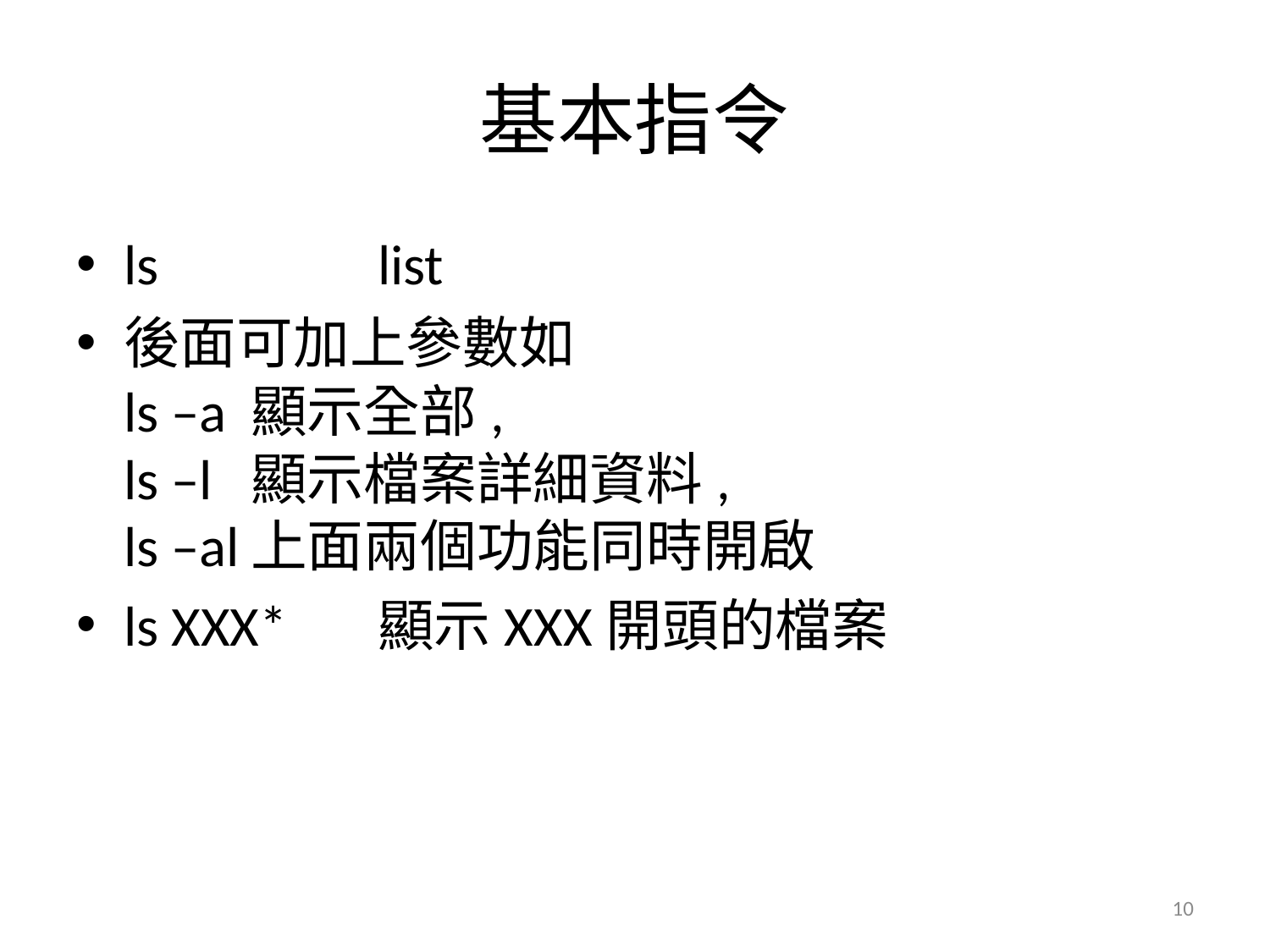

# 基本指令
ls		list
後面可加上參數如
ls –a	顯示全部,
ls –l	顯示檔案詳細資料,
ls –al	上面兩個功能同時開啟
ls XXX*	顯示XXX開頭的檔案
10